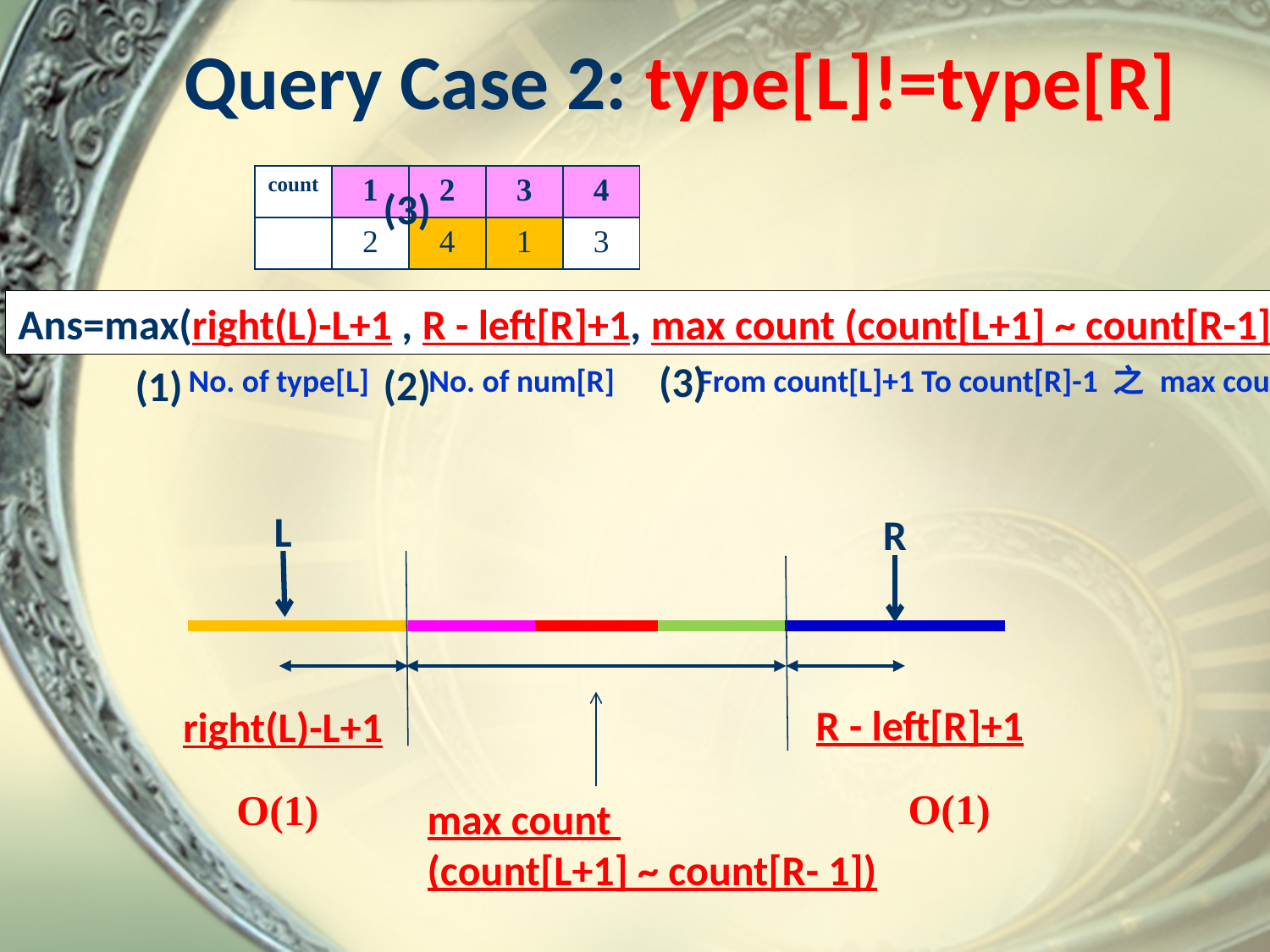

# Query Case 2: type[L]!=type[R]
| count | 1 | 2 | 3 | 4 |
| --- | --- | --- | --- | --- |
|  | 2 | 4 | 1 | 3 |
(3)
Ans=max(right(L)-L+1 , R - left[R]+1, max count (count[L+1] ~ count[R-1]))
(3)
(2)
(1)
No. of type[L]
No. of num[R]
From count[L]+1 To count[R]-1 之 max count
L
R
R - left[R]+1
right(L)-L+1
O(1)
O(1)
max count
(count[L+1] ~ count[R- 1])